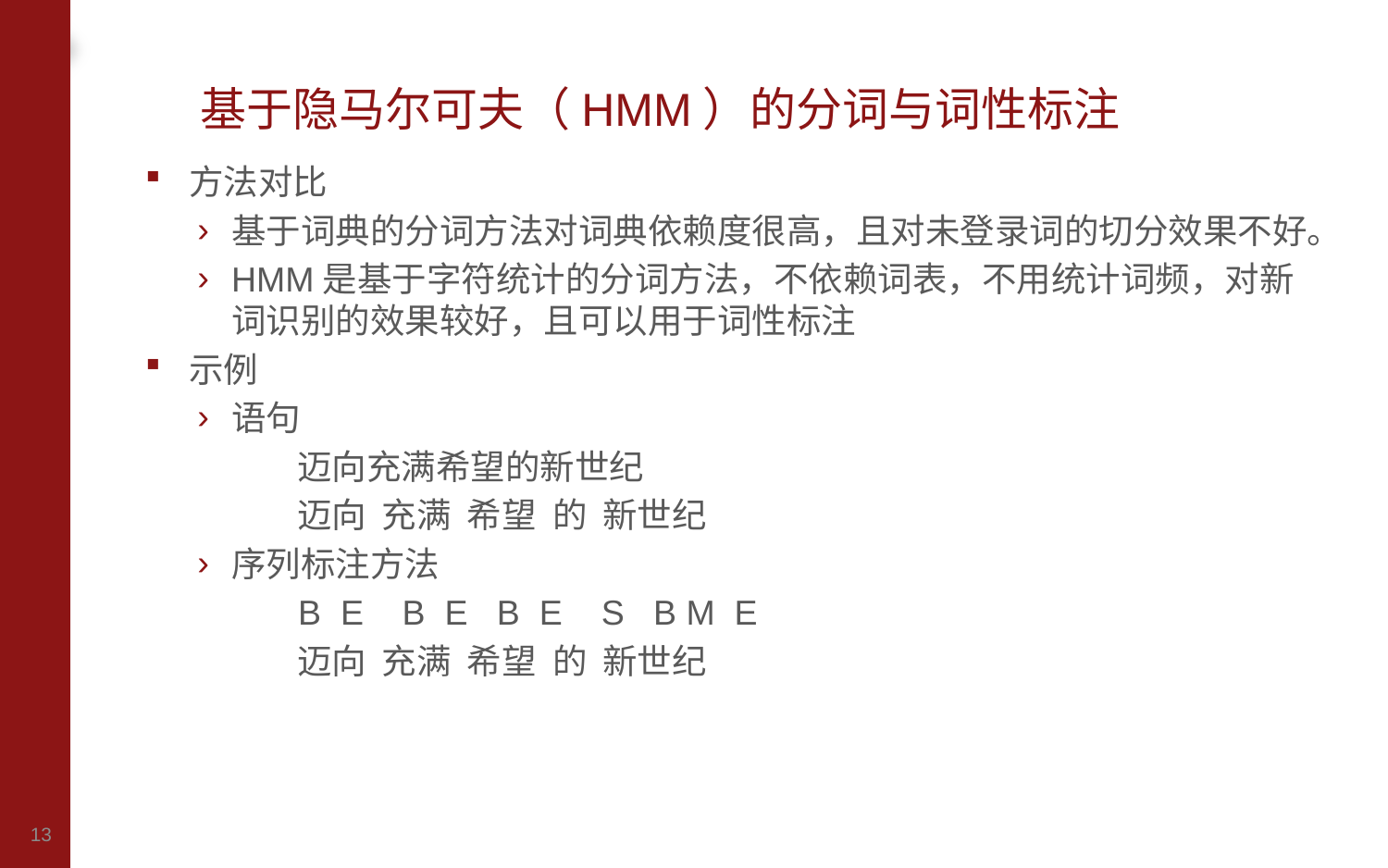

# 基于隐马尔可夫（HMM）的分词与词性标注
方法对比
基于词典的分词方法对词典依赖度很高，且对未登录词的切分效果不好。
HMM是基于字符统计的分词方法，不依赖词表，不用统计词频，对新词识别的效果较好，且可以用于词性标注
示例
语句
     迈向充满希望的新世纪
     迈向  充满  希望  的  新世纪
序列标注方法
     B  E    B  E   B  E    S   B M  E
     迈向  充满  希望  的  新世纪

13